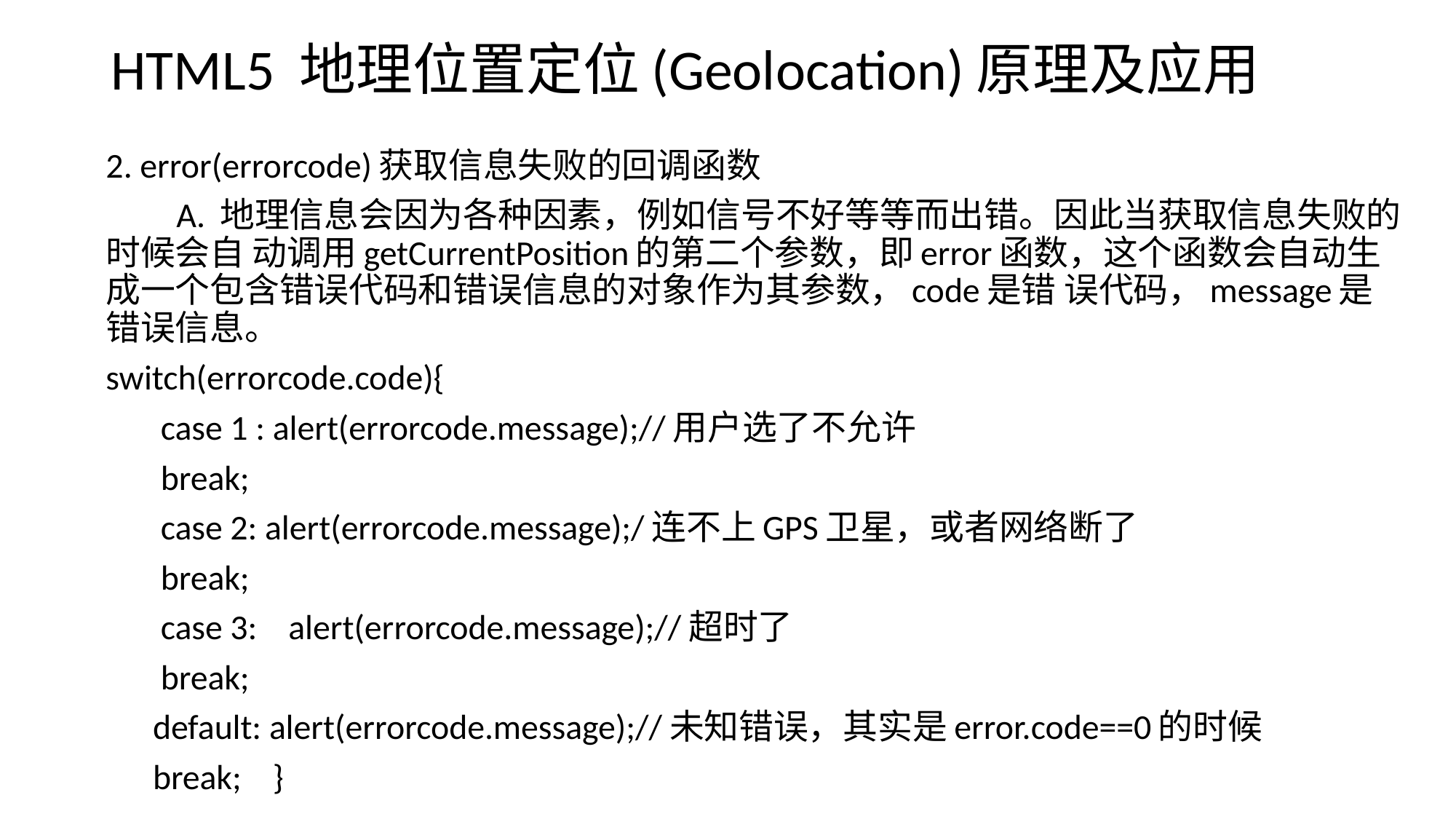

# HTML5 地理位置定位(Geolocation)原理及应用
2. error(errorcode)获取信息失败的回调函数
         A. 地理信息会因为各种因素，例如信号不好等等而出错。因此当获取信息失败的时候会自 动调用getCurrentPosition的第二个参数，即error函数，这个函数会自动生成一个包含错误代码和错误信息的对象作为其参数，code是错 误代码，message是错误信息。
switch(errorcode.code){
       case 1 : alert(errorcode.message);//用户选了不允许
       break;
       case 2: alert(errorcode.message);/连不上GPS卫星，或者网络断了
       break;
       case 3:    alert(errorcode.message);//超时了
       break;
      default: alert(errorcode.message);//未知错误，其实是error.code==0的时候
      break;    }